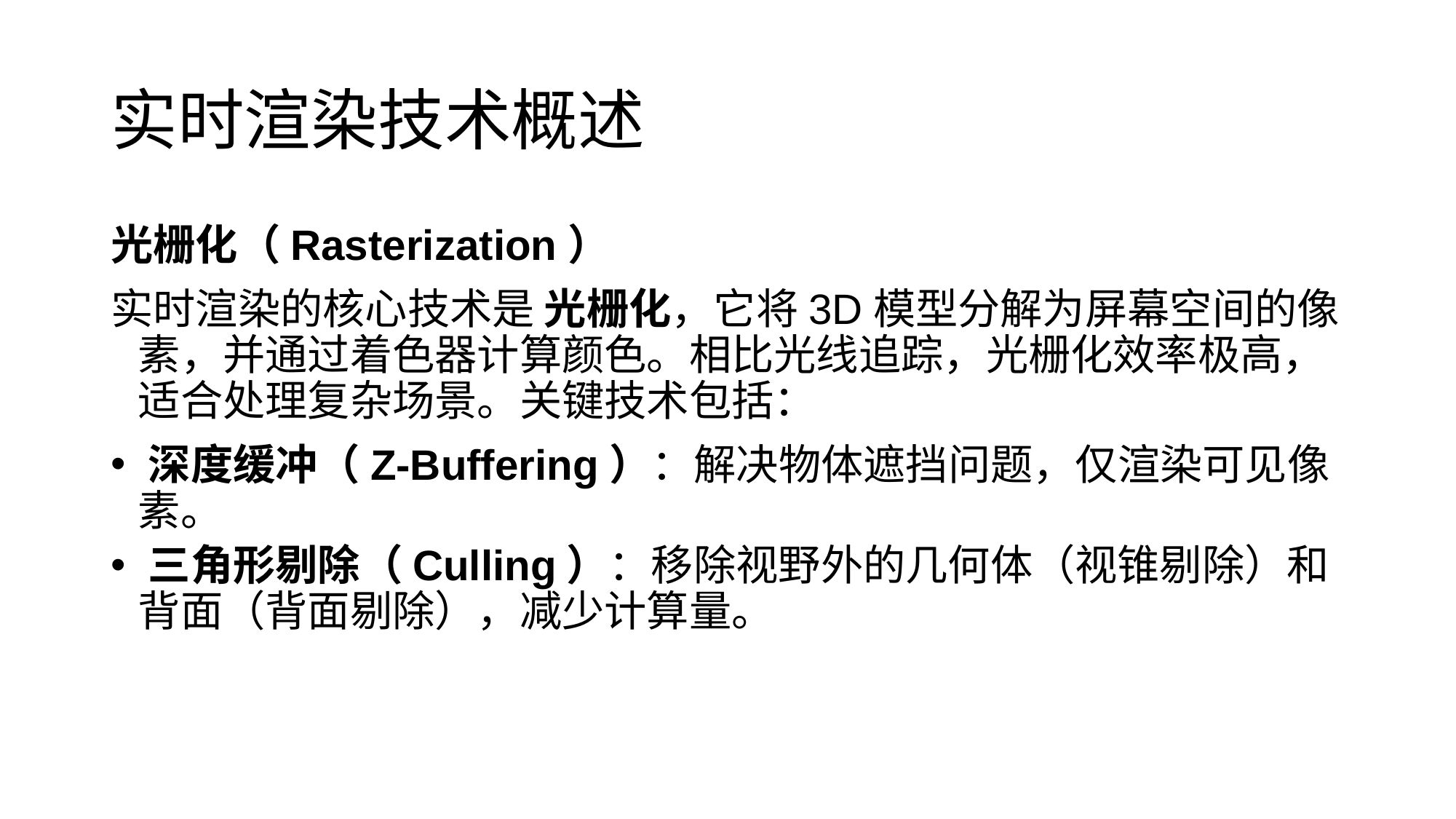

# 实时渲染技术概述​
光栅化（Rasterization）​​
实时渲染的核心技术是 ​​光栅化​​，它将3D模型分解为屏幕空间的像素，并通过着色器计算颜色。相比光线追踪，光栅化效率极高，适合处理复杂场景。关键技术包括：
​​深度缓冲（Z-Buffering）​​：解决物体遮挡问题，仅渲染可见像素。
​​三角形剔除（Culling）​​：移除视野外的几何体（视锥剔除）和背面（背面剔除），减少计算量。